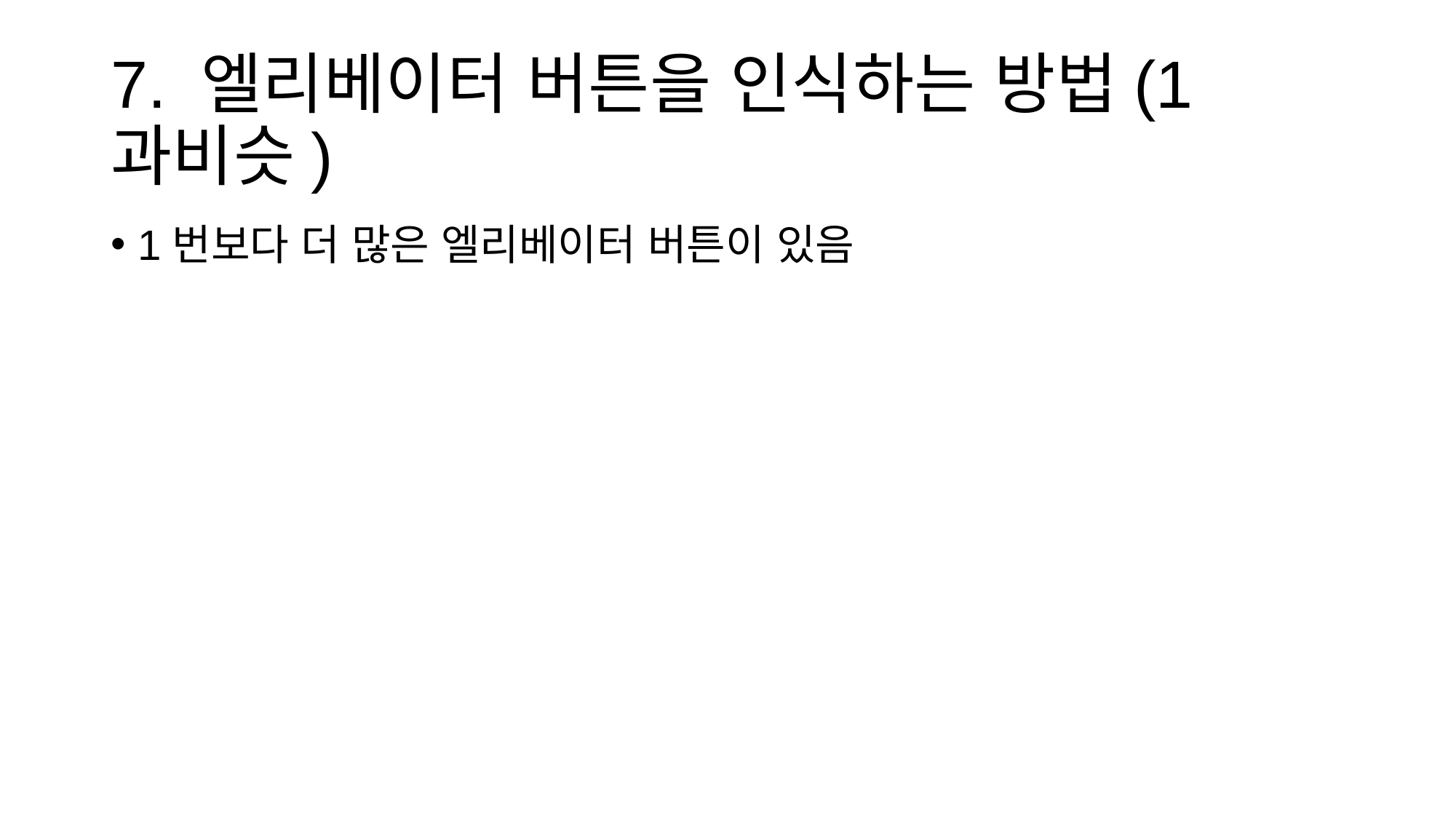

# 7. 엘리베이터 버튼을 인식하는 방법(1과비슷)
1번보다 더 많은 엘리베이터 버튼이 있음